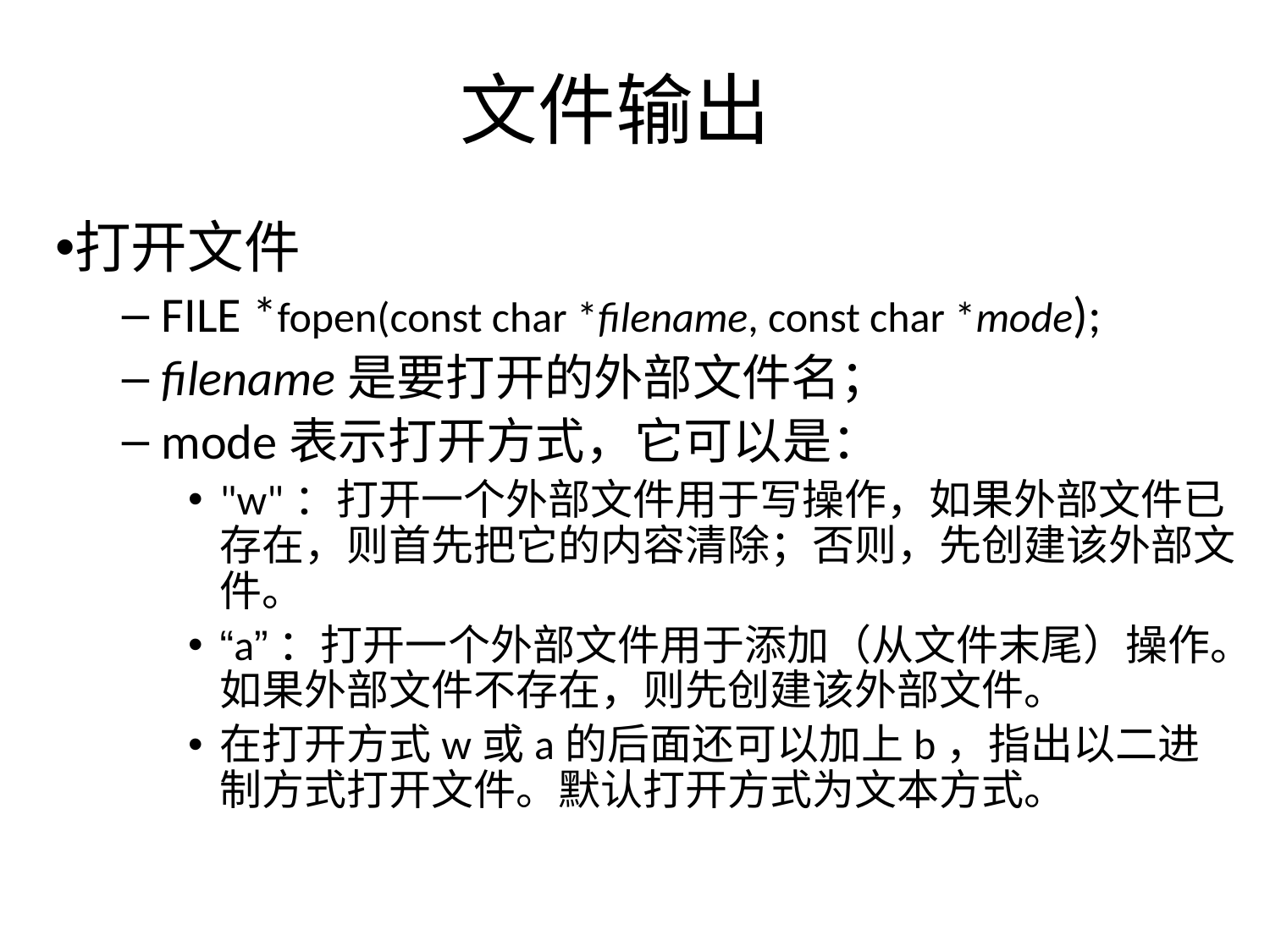

# 文件输出
打开文件
FILE *fopen(const char *filename, const char *mode);
filename是要打开的外部文件名；
mode表示打开方式，它可以是：
"w"：打开一个外部文件用于写操作，如果外部文件已存在，则首先把它的内容清除；否则，先创建该外部文件。
“a”：打开一个外部文件用于添加（从文件末尾）操作。如果外部文件不存在，则先创建该外部文件。
在打开方式w或a的后面还可以加上b，指出以二进制方式打开文件。默认打开方式为文本方式。